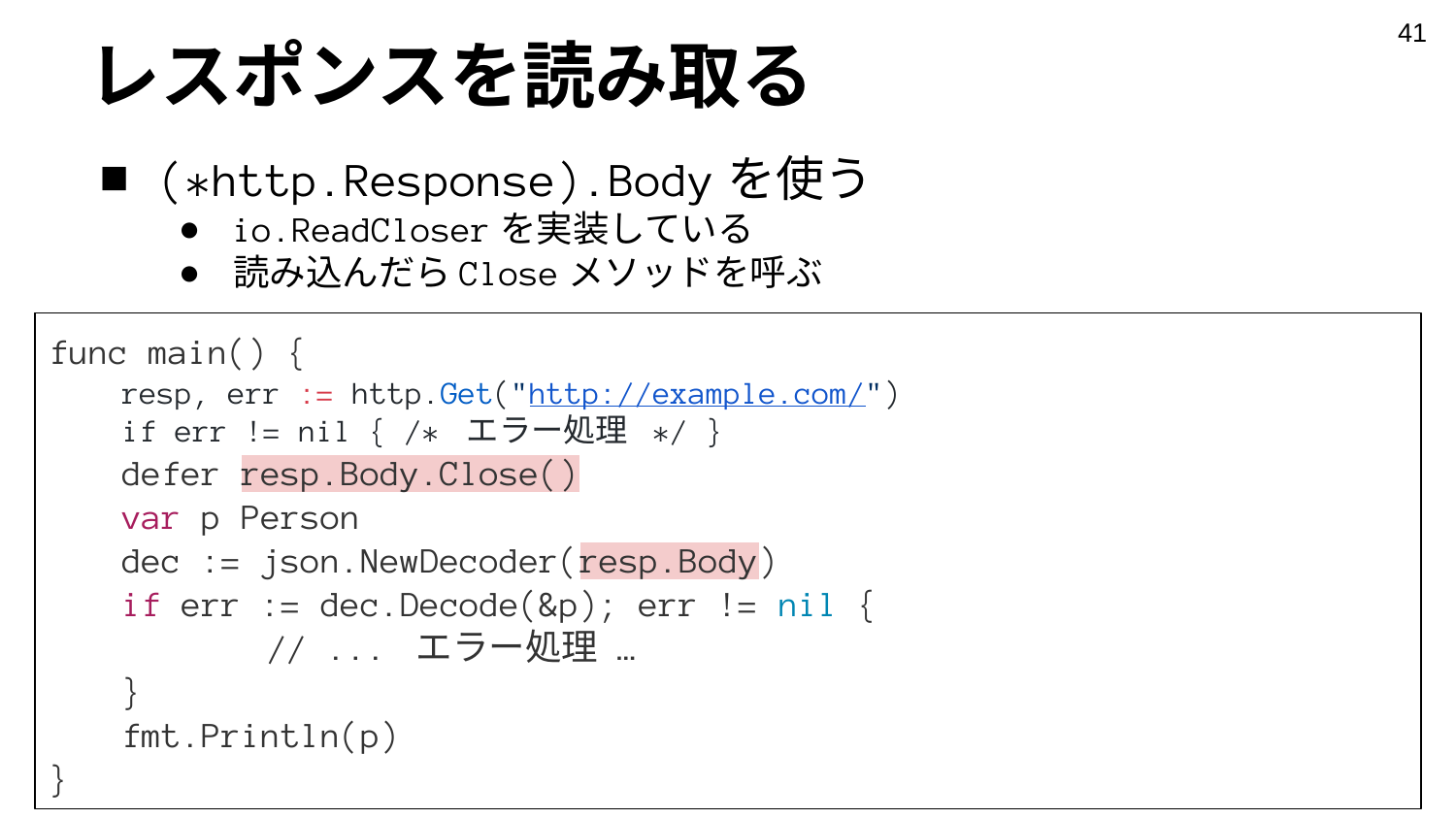

41
# レスポンスを読み取る
(*http.Response).Bodyを使う
io.ReadCloserを実装している
読み込んだらCloseメソッドを呼ぶ
func main() {
resp, err := http.Get("http://example.com/")
if err != nil { /* エラー処理 */ }
defer resp.Body.Close()
var p Person
dec := json.NewDecoder(resp.Body)
if err := dec.Decode(&p); err != nil {
	// ... エラー処理 …
}
fmt.Println(p)
}